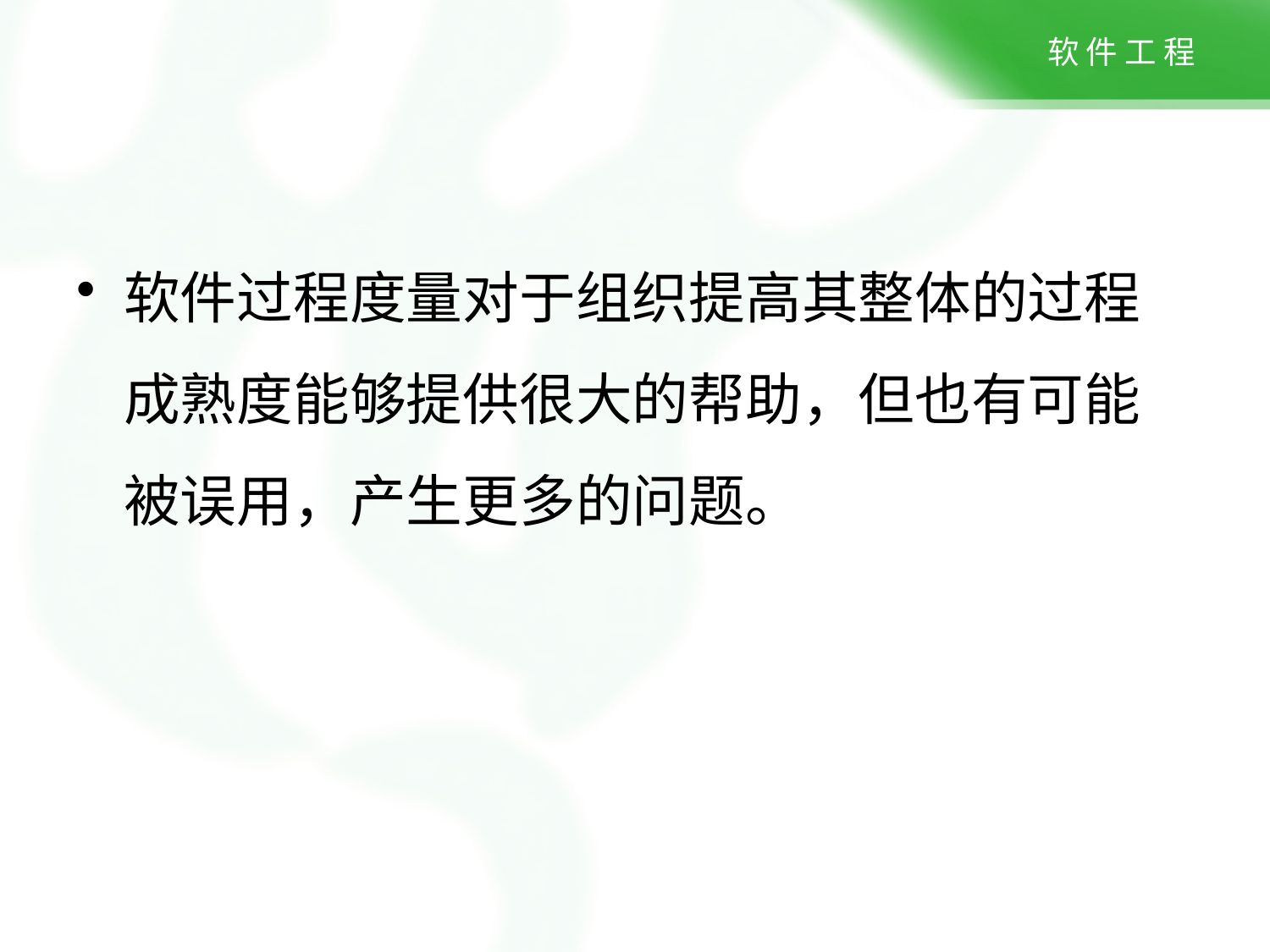

软件过程度量对于组织提高其整体的过程成熟度能够提供很大的帮助，但也有可能被误用，产生更多的问题。